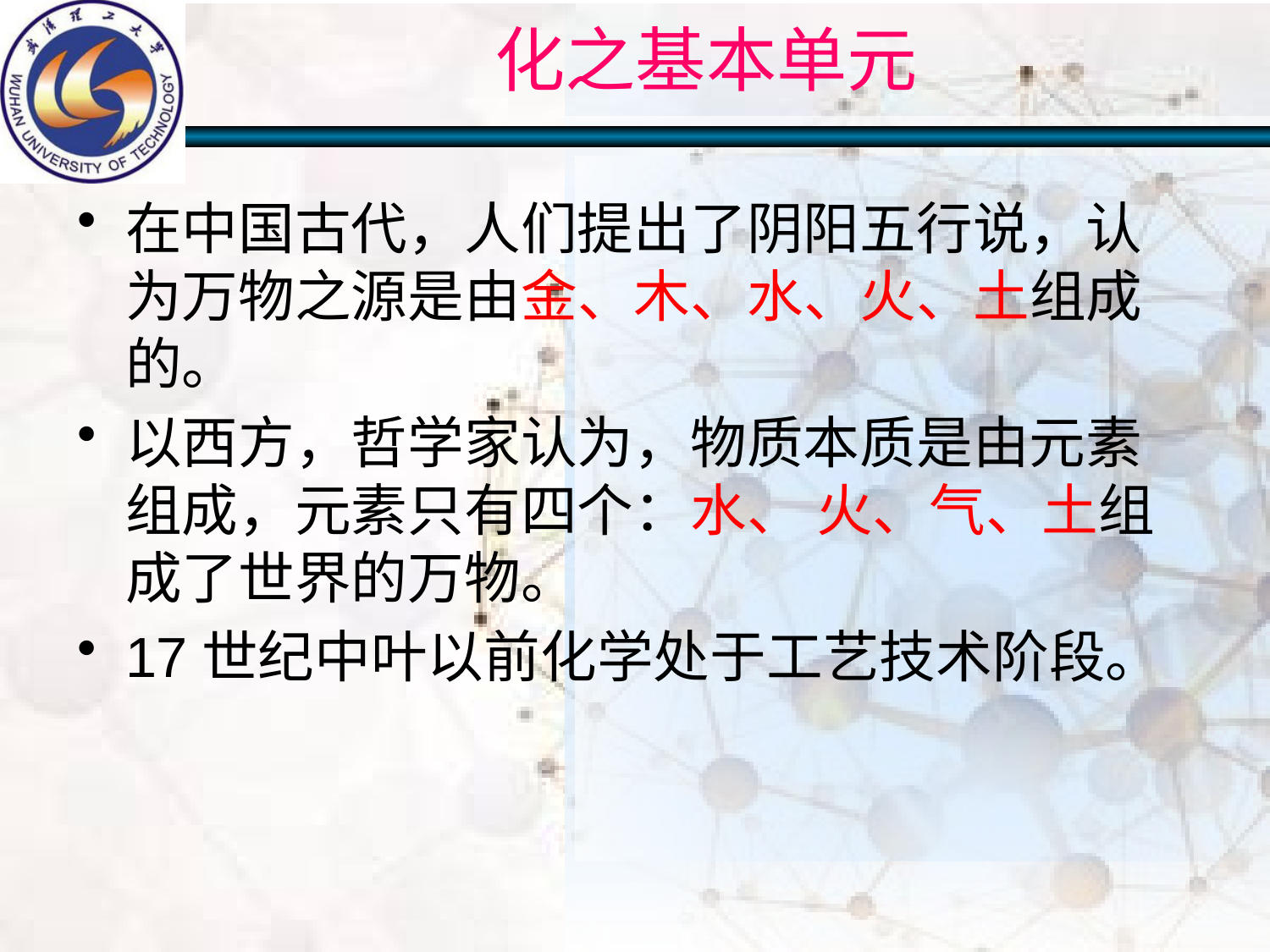

# 化之基本单元
在中国古代，人们提出了阴阳五行说，认为万物之源是由金、木、水、火、土组成的。
以西方，哲学家认为，物质本质是由元素组成，元素只有四个：水、 火、气、土组成了世界的万物。
17世纪中叶以前化学处于工艺技术阶段。